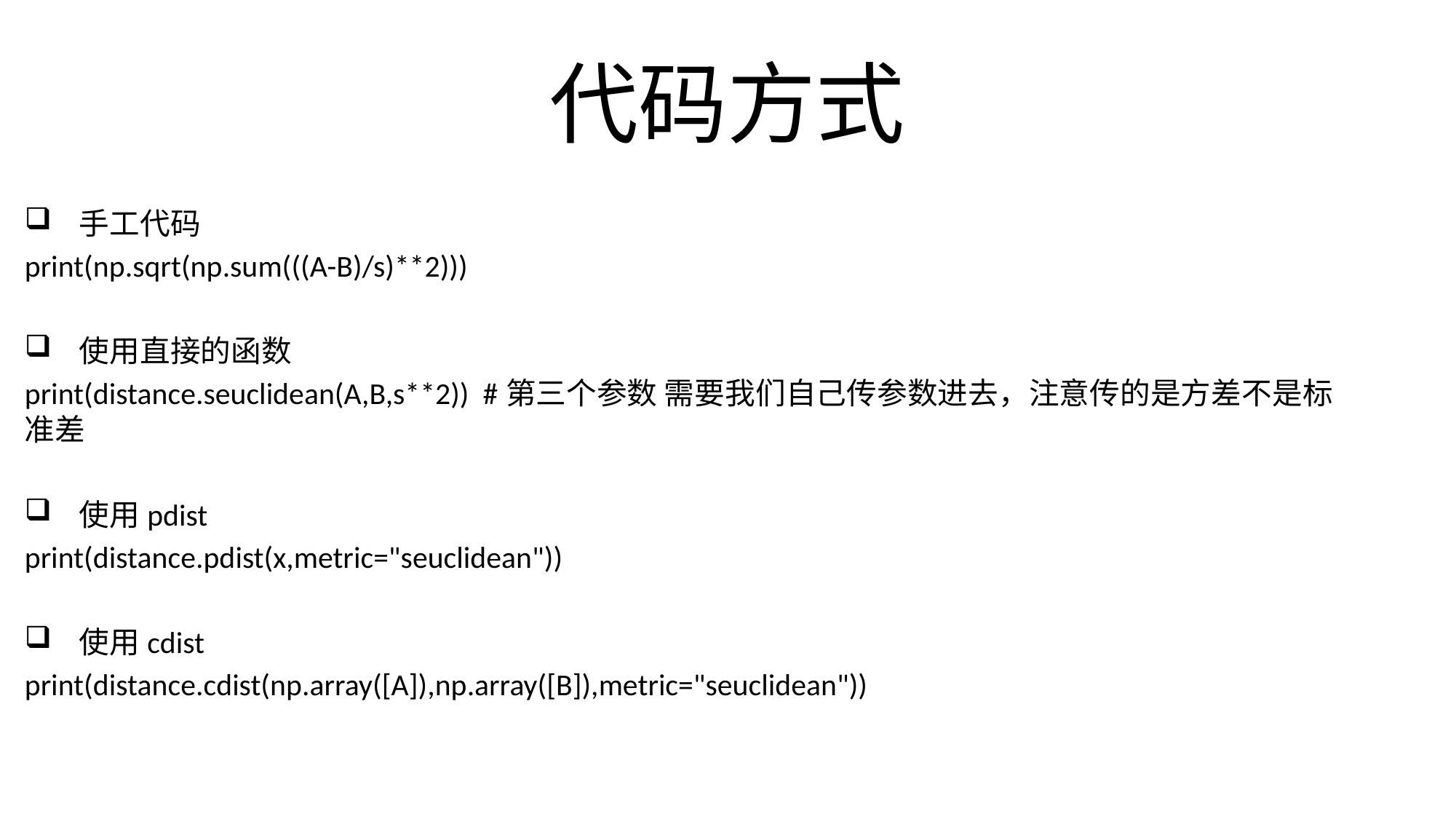

# 代码方式

手工代码
print(np.sqrt(np.sum(((A-B)/s)**2)))

使用直接的函数
print(distance.seuclidean(A,B,s**2))  #第三个参数 需要我们自己传参数进去，注意传的是方差不是标准差

使用pdist
print(distance.pdist(x,metric="seuclidean"))

使用cdist
print(distance.cdist(np.array([A]),np.array([B]),metric="seuclidean"))